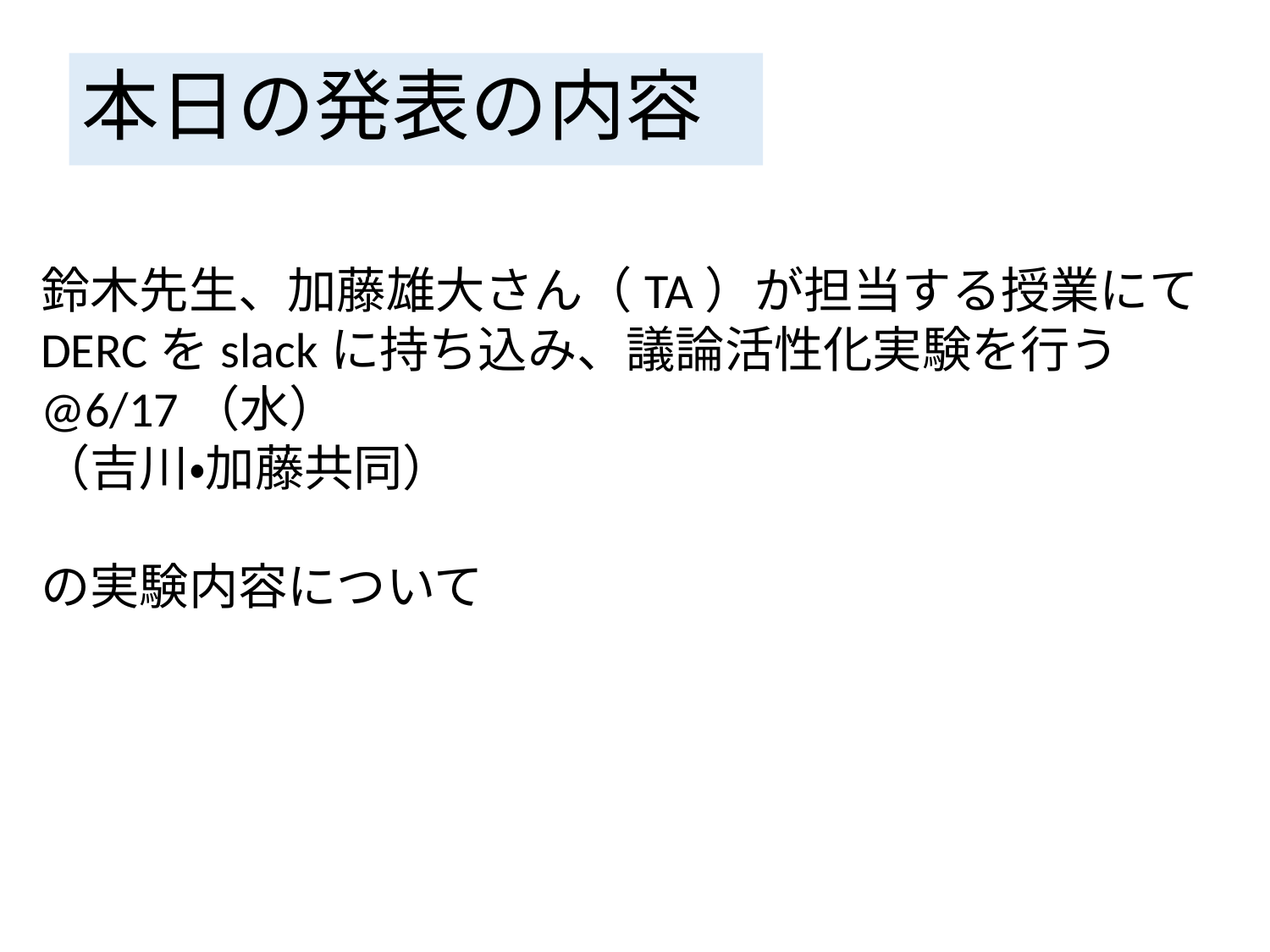

# 本日の発表の内容
鈴木先生、加藤雄大さん（TA）が担当する授業にて
DERCをslackに持ち込み、議論活性化実験を行う
@6/17（水）
（吉川・加藤共同）

の実験内容について